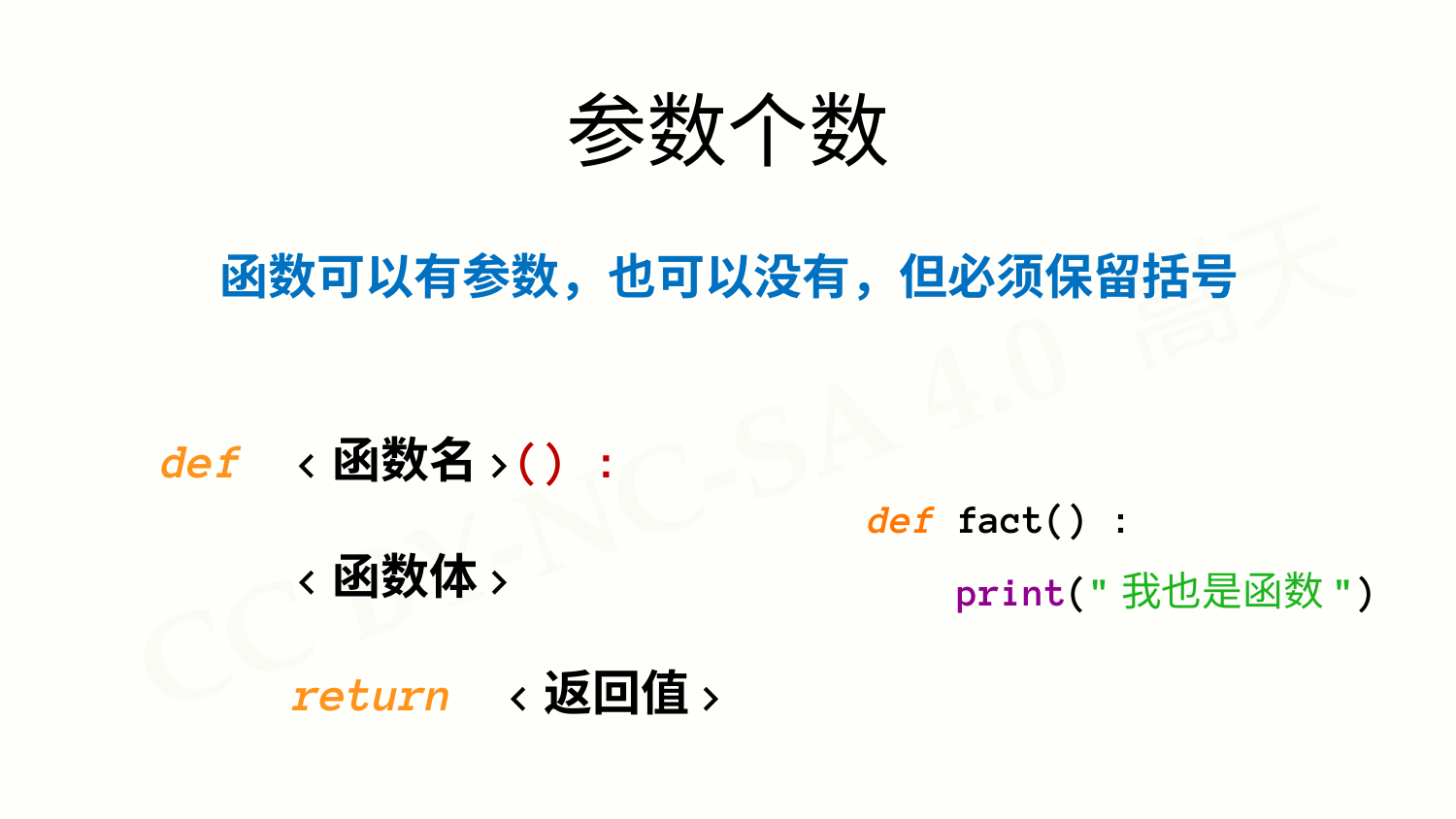

参数个数
函数可以有参数，也可以没有，但必须保留括号
def  <函数名>() :
     <函数体>
     return  <返回值>
def fact() :
    print("我也是函数")